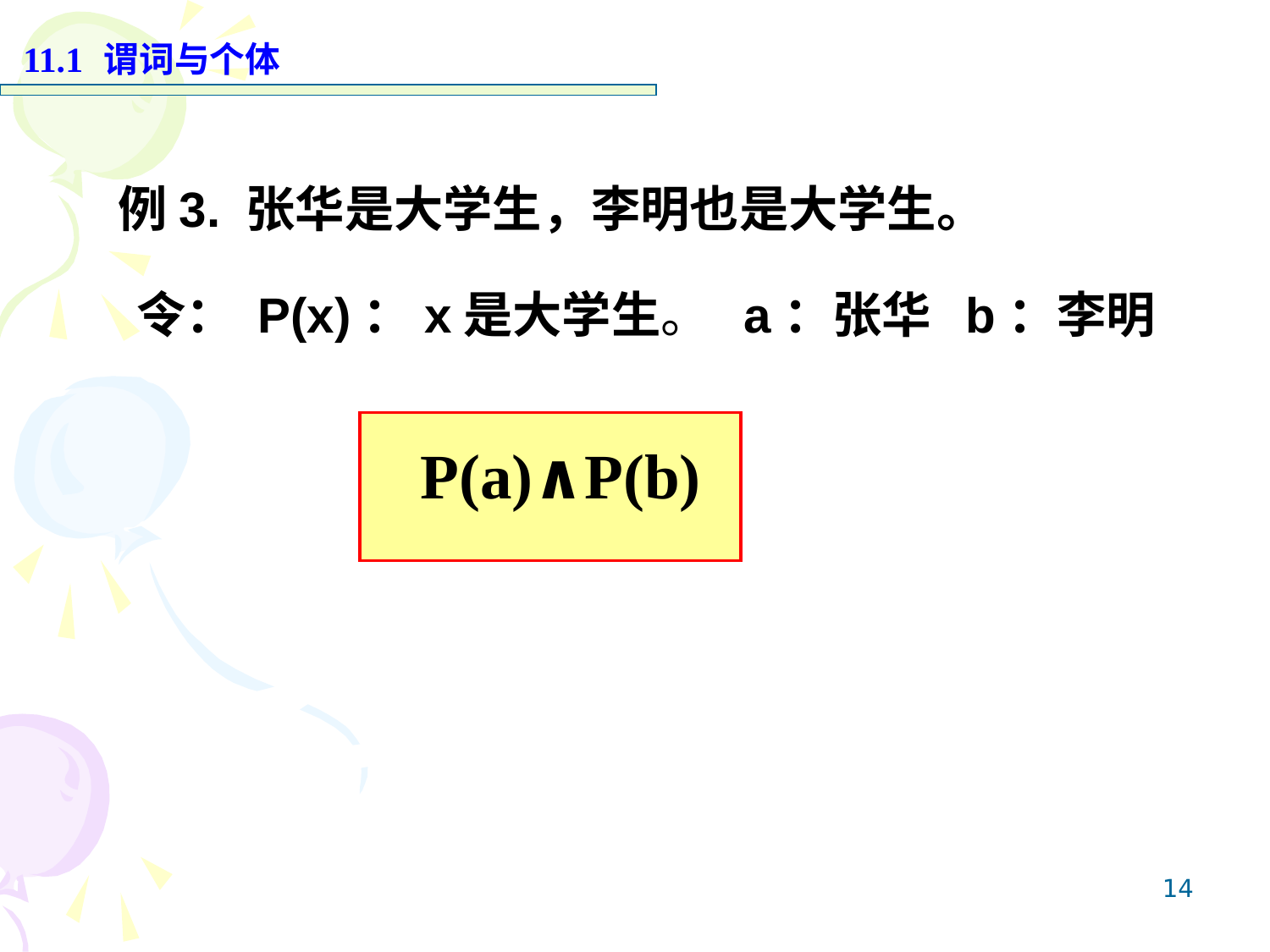

11.1 谓词与个体

例3. 张华是大学生，李明也是大学生。
令： P(x)：x是大学生。  a：张华  b：李明

P(a)∧P(b)
14